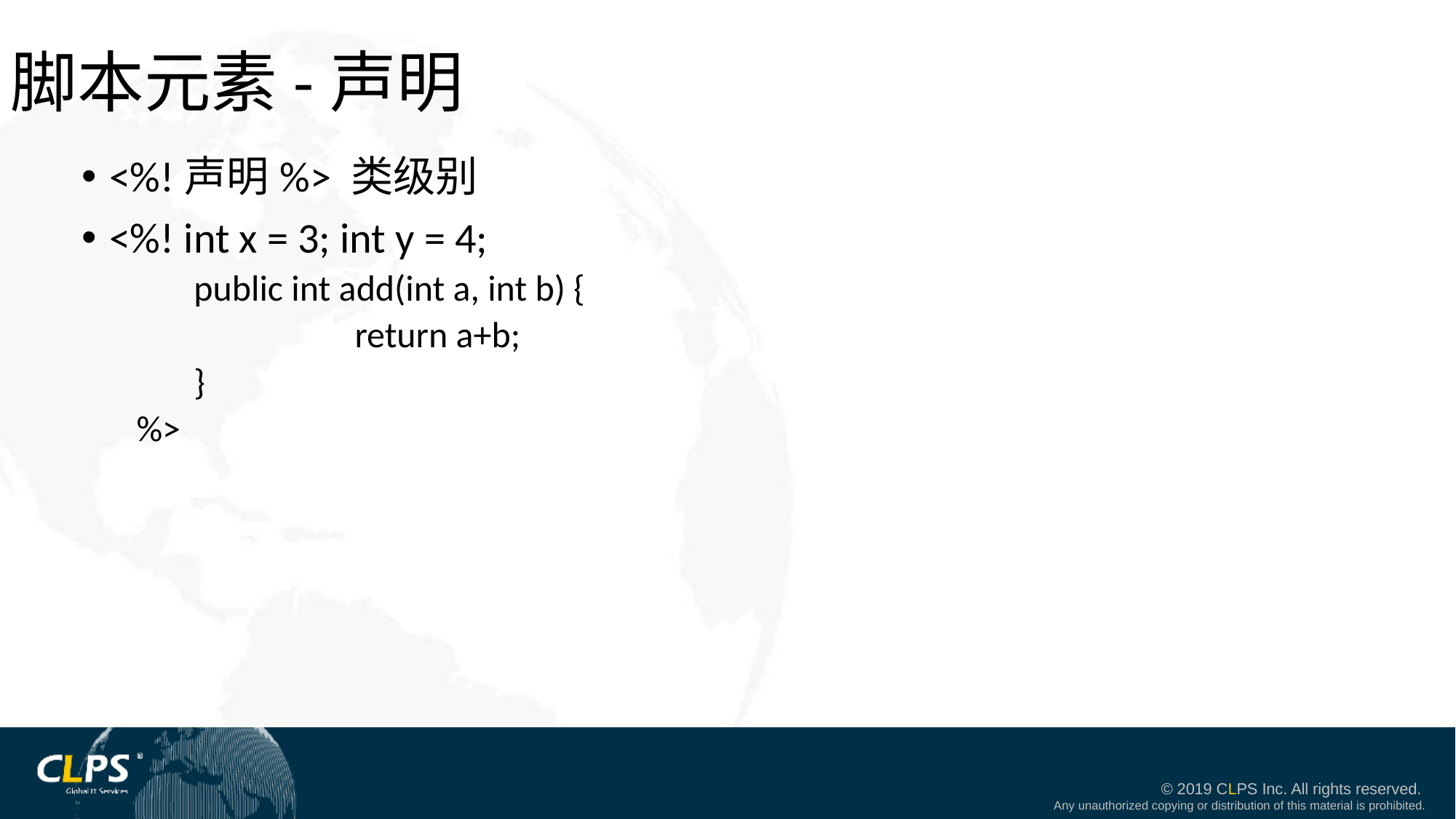

脚本元素-声明
<%!声明%> 类级别
<%! int x = 3; int y = 4;
       public int add(int a, int b) {
	  	return a+b;
       }
%>